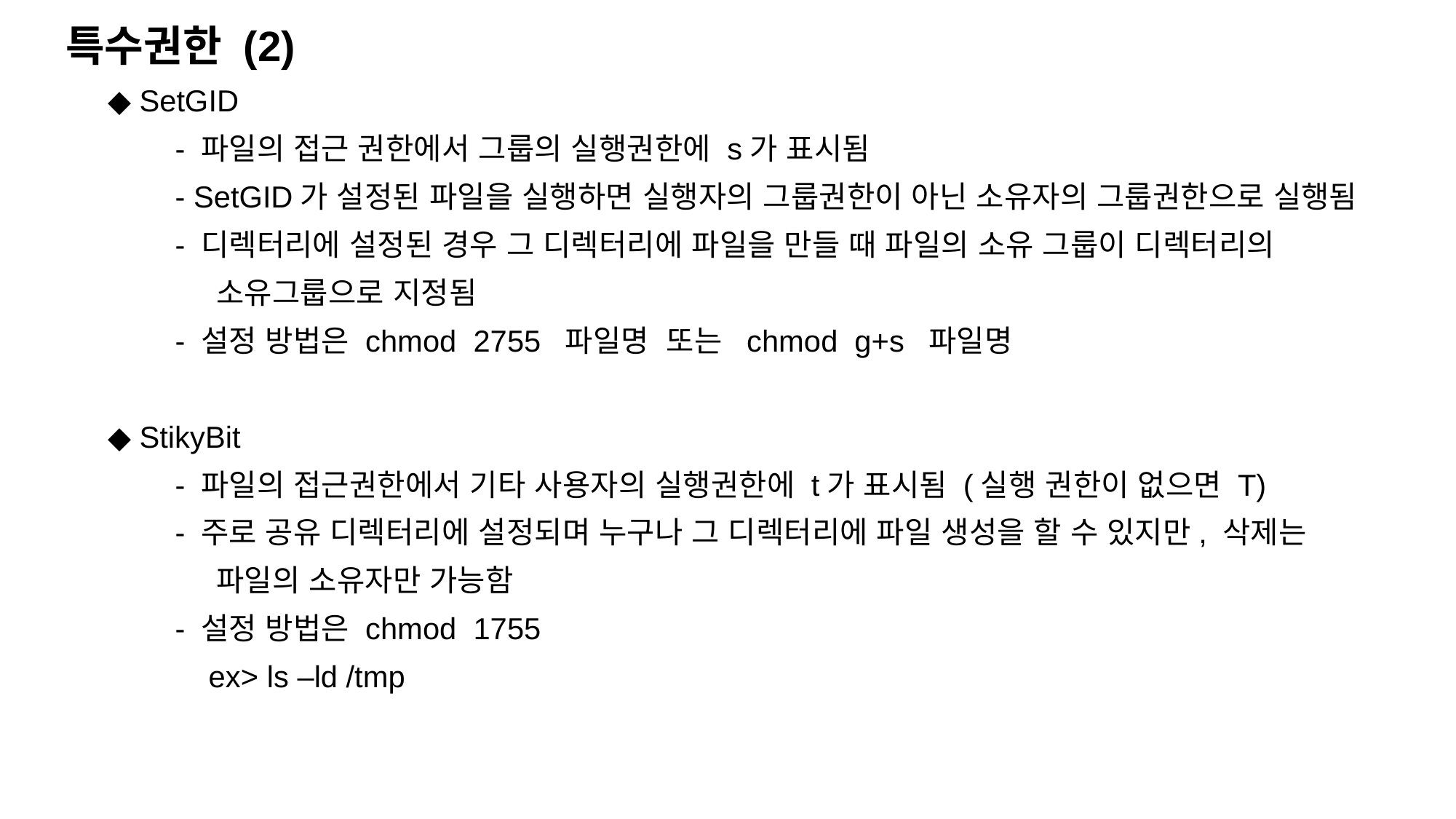

특수권한 (2)
     ◆ SetGID
	- 파일의 접근 권한에서 그룹의 실행권한에 s가 표시됨
	- SetGID가 설정된 파일을 실행하면 실행자의 그룹권한이 아닌 소유자의 그룹권한으로 실행됨
	- 디렉터리에 설정된 경우 그 디렉터리에 파일을 만들 때 파일의 소유 그룹이 디렉터리의
	    소유그룹으로 지정됨
	- 설정 방법은 chmod  2755  파일명  또는  chmod  g+s  파일명

     ◆ StikyBit
	- 파일의 접근권한에서 기타 사용자의 실행권한에 t가 표시됨 (실행 권한이 없으면 T)
	- 주로 공유 디렉터리에 설정되며 누구나 그 디렉터리에 파일 생성을 할 수 있지만, 삭제는
	    파일의 소유자만 가능함
	- 설정 방법은 chmod  1755
	    ex> ls –ld /tmp